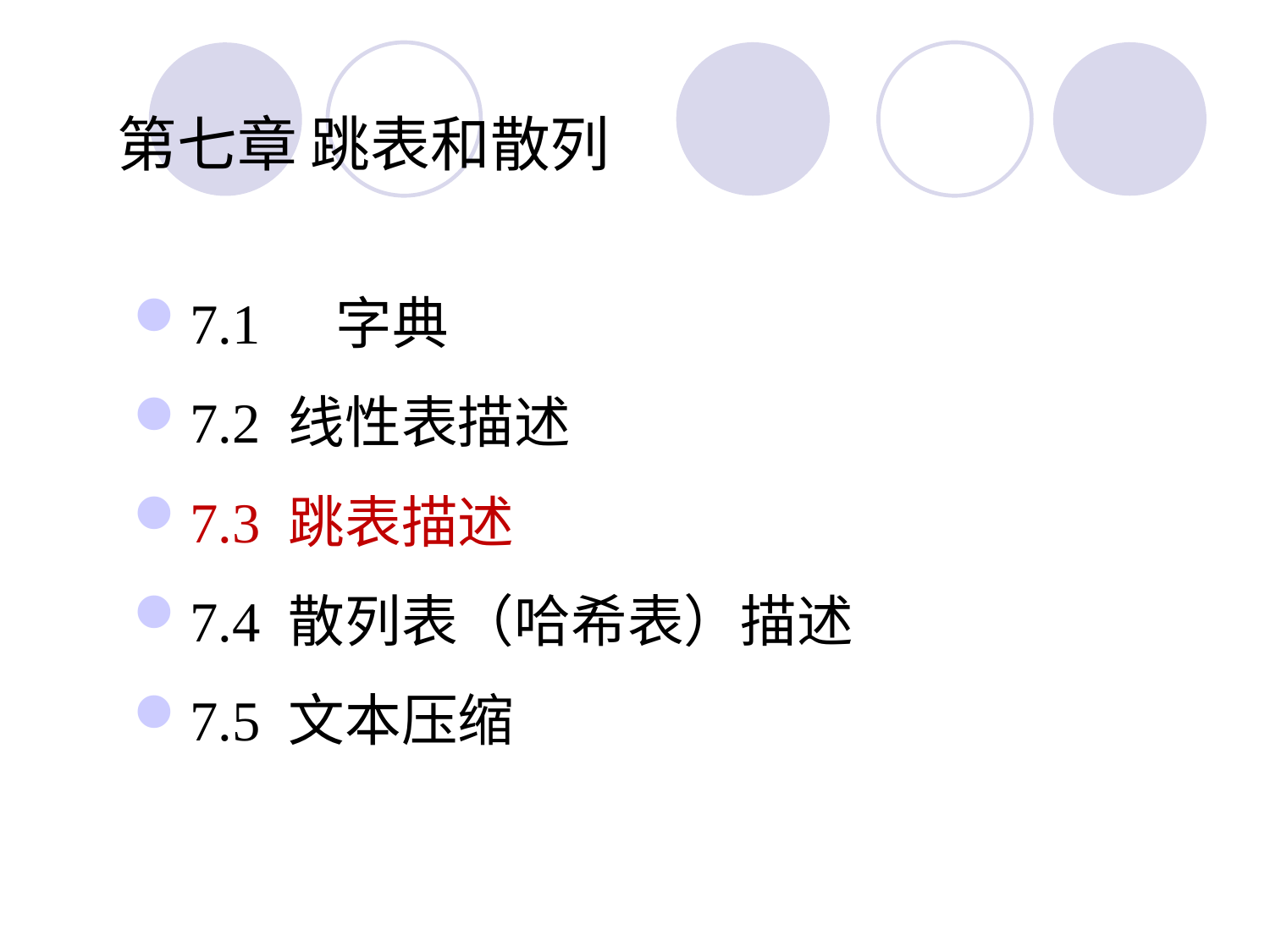

第七章 跳表和散列
7.1	 字典
7.2 线性表描述
7.3 跳表描述
7.4 散列表（哈希表）描述
7.5 文本压缩